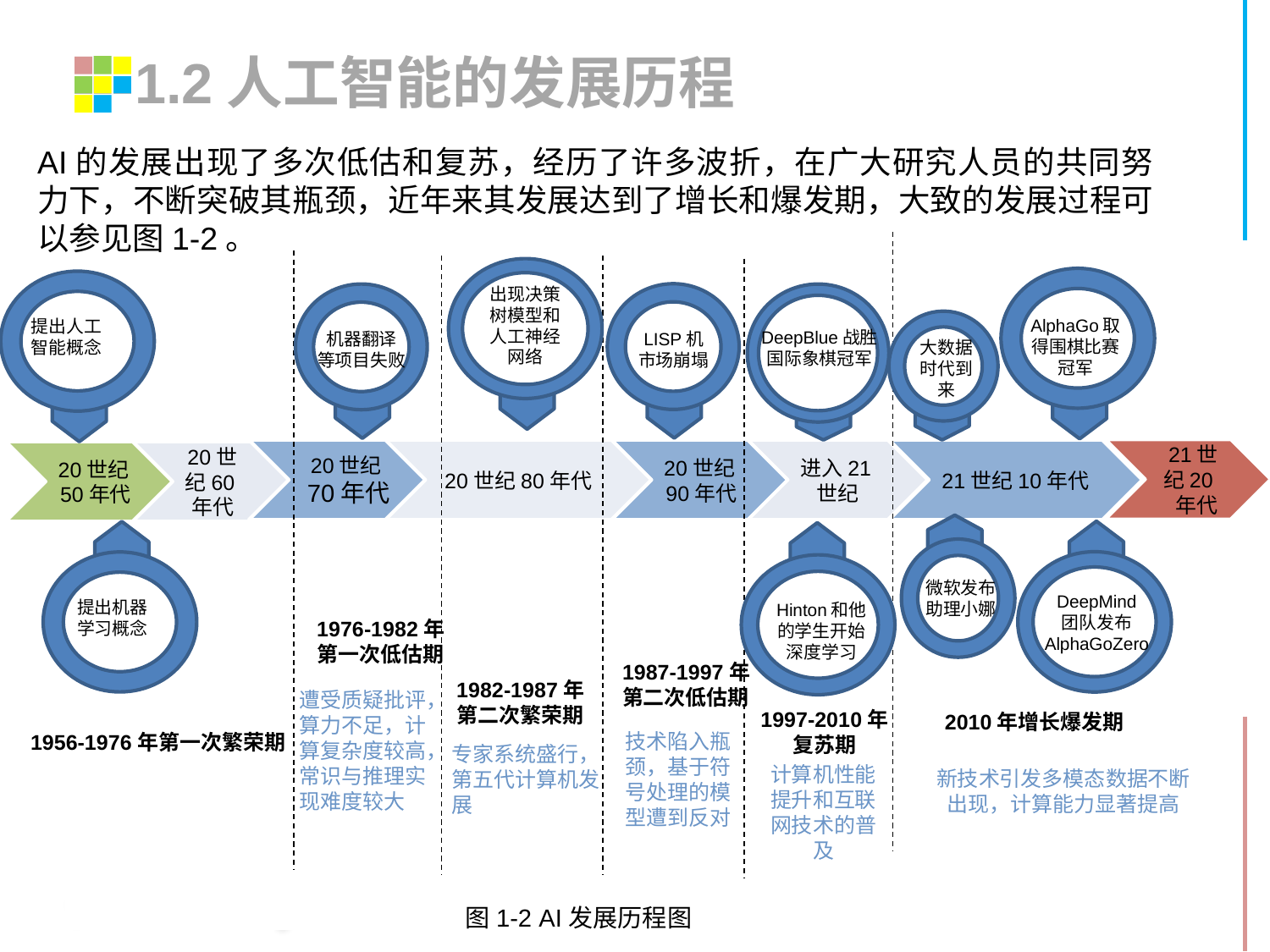

1.2人工智能的发展历程
AI的发展出现了多次低估和复苏，经历了许多波折，在广大研究人员的共同努力下，不断突破其瓶颈，近年来其发展达到了增长和爆发期，大致的发展过程可以参见图1-2。

出现决策树模型和人工神经网络

AlphaGo取
得围棋比赛
冠军

提出人工
智能概念

LISP机
市场崩塌

DeepBlue战胜
国际象棋冠军

机器翻译
等项目失败

大数据时代到来

21世纪20年代
20世纪70年代
20世纪80年代
20世纪90年代
进入21世纪
21世纪10年代
20世纪50年代
20世纪60年代

微软发布
助理小娜

DeepMind
团队发布
AlphaGoZero

提出机器
学习概念

Hinton和他的学生开始深度学习
1976-1982年
第一次低估期
遭受质疑批评，
算力不足，计
算复杂度较高，
常识与推理实
现难度较大
1987-1997年
第二次低估期
技术陷入瓶颈，基于符号处理的模型遭到反对
1982-1987年
第二次繁荣期
专家系统盛行，第五代计算机发展
1997-2010年
复苏期
计算机性能提升和互联网技术的普及
2010年增长爆发期
新技术引发多模态数据不断出现，计算能力显著提高
1956-1976年第一次繁荣期
图1-2 AI发展历程图